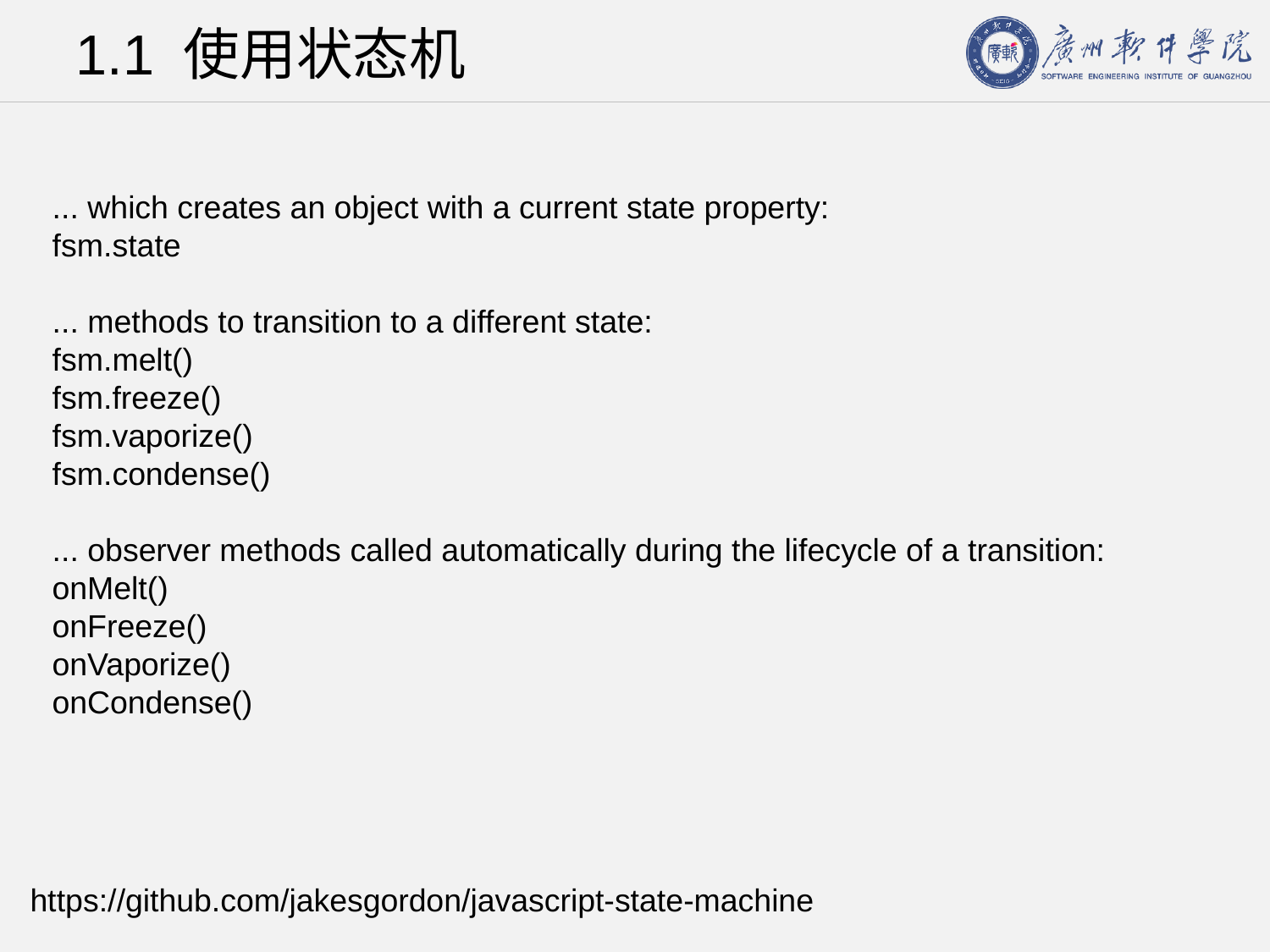

# 1.1 使用状态机
... which creates an object with a current state property:
fsm.state

... methods to transition to a different state:
fsm.melt()
fsm.freeze()
fsm.vaporize()
fsm.condense()

... observer methods called automatically during the lifecycle of a transition:
onMelt()
onFreeze()
onVaporize()
onCondense()
https://github.com/jakesgordon/javascript-state-machine